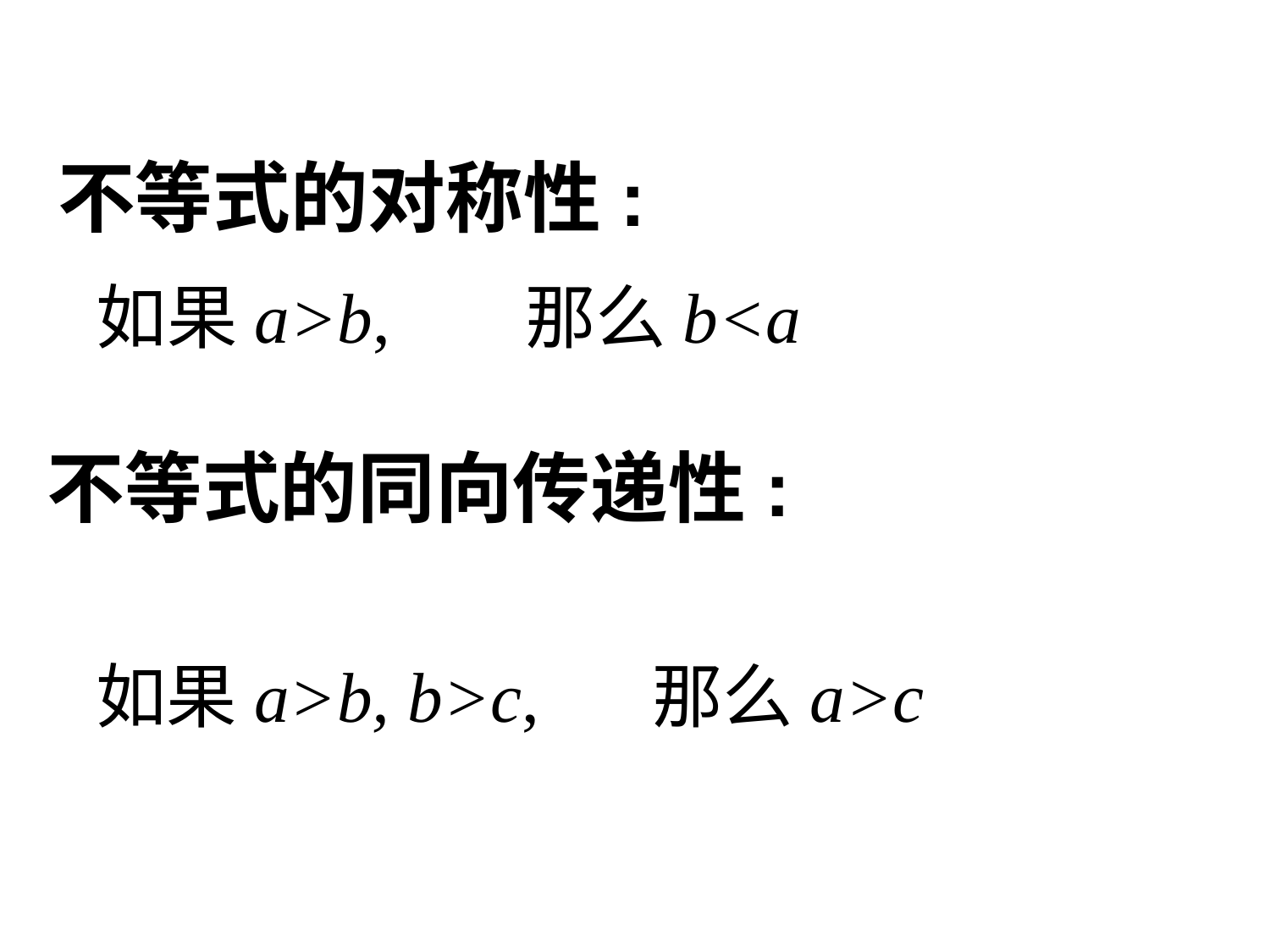

# 不等式的对称性:
如果a>b,		那么b<a
不等式的同向传递性:
如果a>b, b>c,	那么a>c